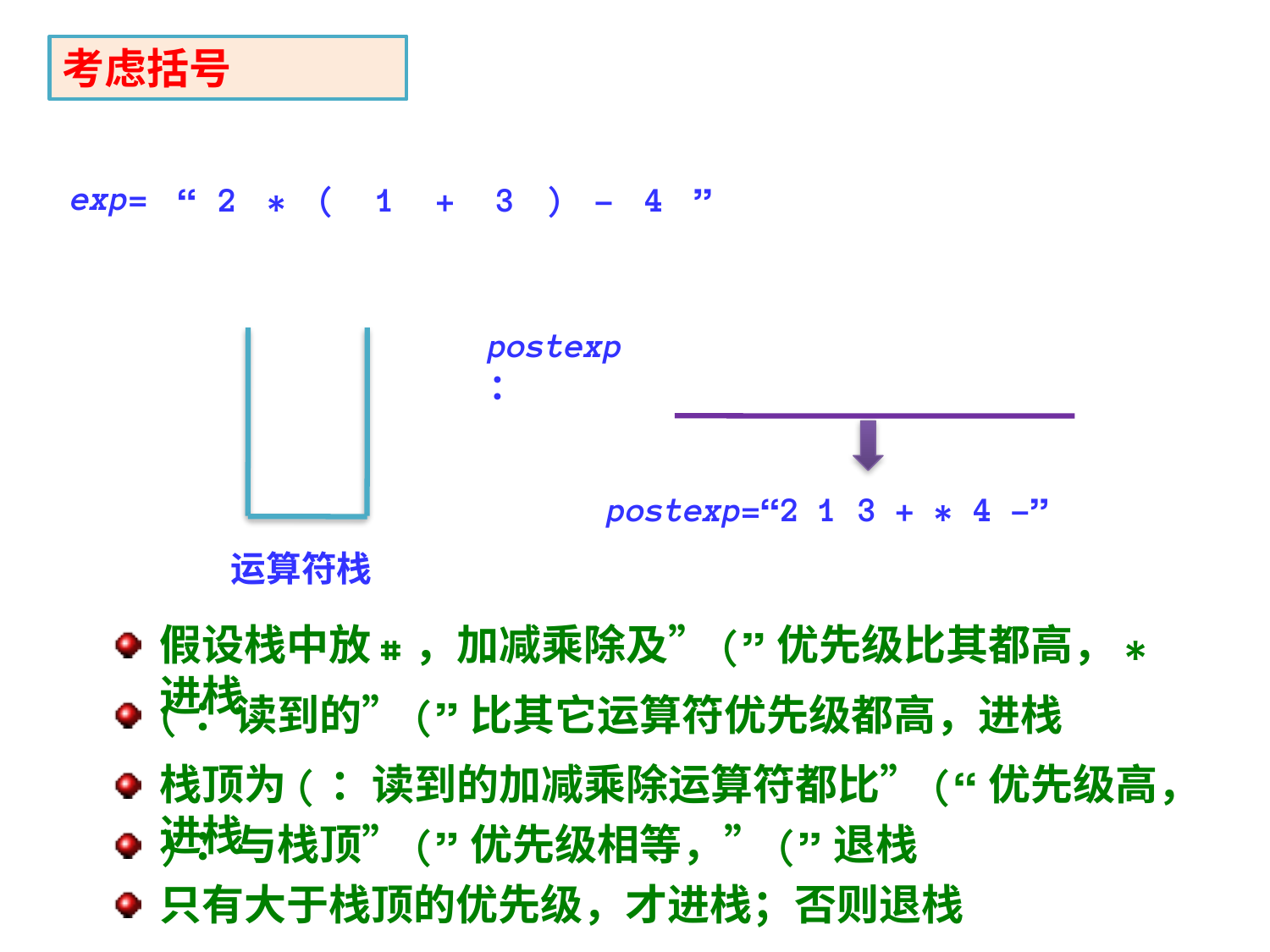

考虑括号
exp=
“
2
*
(
1
+
3
)
-
4
”
postexp：

postexp=“2 1 3 + * 4 -”
运算符栈
假设栈中放#，加减乘除及”(”优先级比其都高，*进栈
(：读到的”(”比其它运算符优先级都高，进栈
栈顶为(：读到的加减乘除运算符都比”(“优先级高，进栈
)：与栈顶”(”优先级相等，”(”退栈
只有大于栈顶的优先级，才进栈；否则退栈